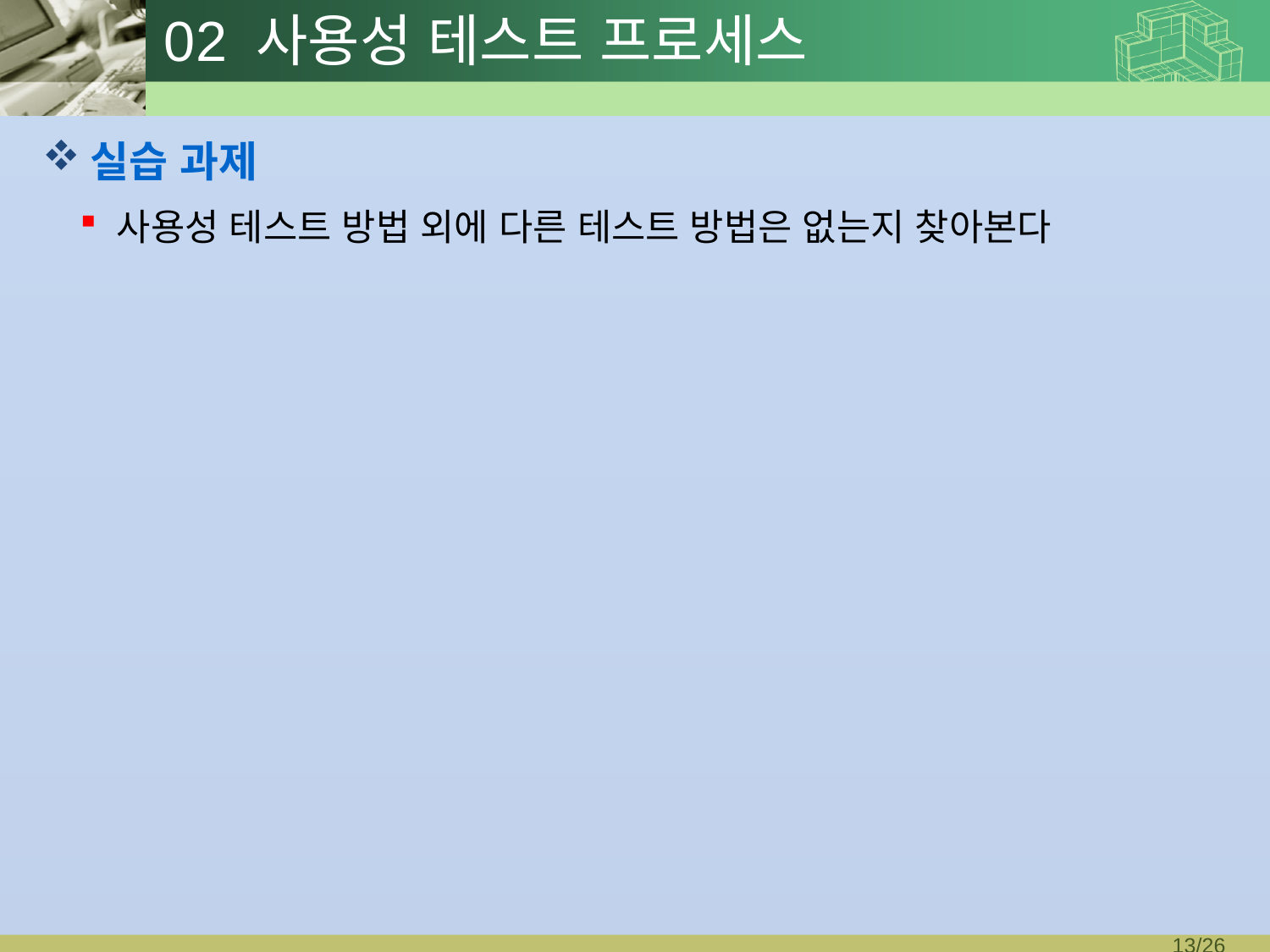

# 02 사용성 테스트 프로세스
실습 과제
사용성 테스트 방법 외에 다른 테스트 방법은 없는지 찾아본다